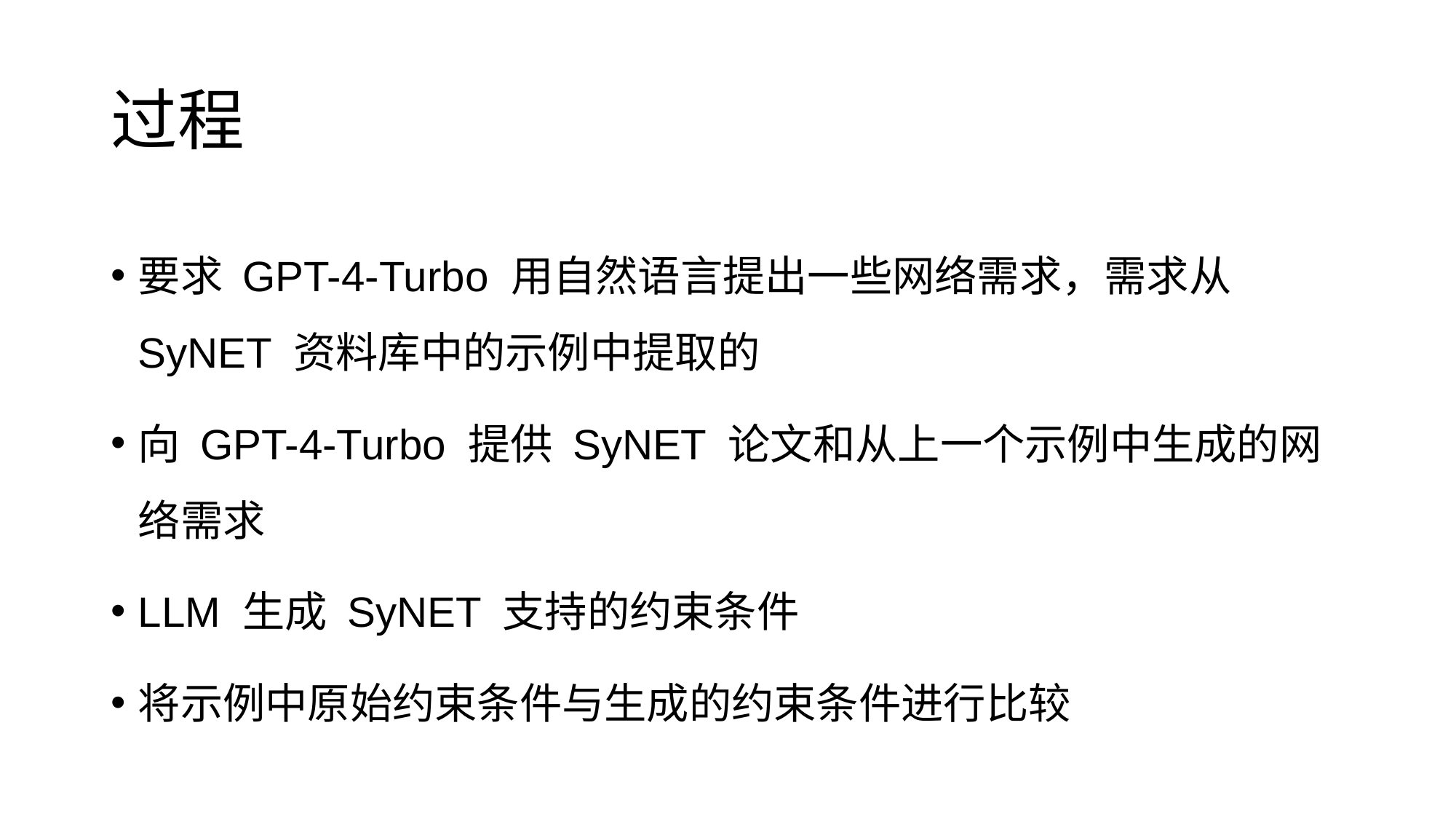

# 过程
要求 GPT-4-Turbo 用自然语言提出一些网络需求，需求从 SyNET 资料库中的示例中提取的
向 GPT-4-Turbo 提供 SyNET 论文和从上一个示例中生成的网络需求
LLM 生成 SyNET 支持的约束条件
将示例中原始约束条件与生成的约束条件进行比较